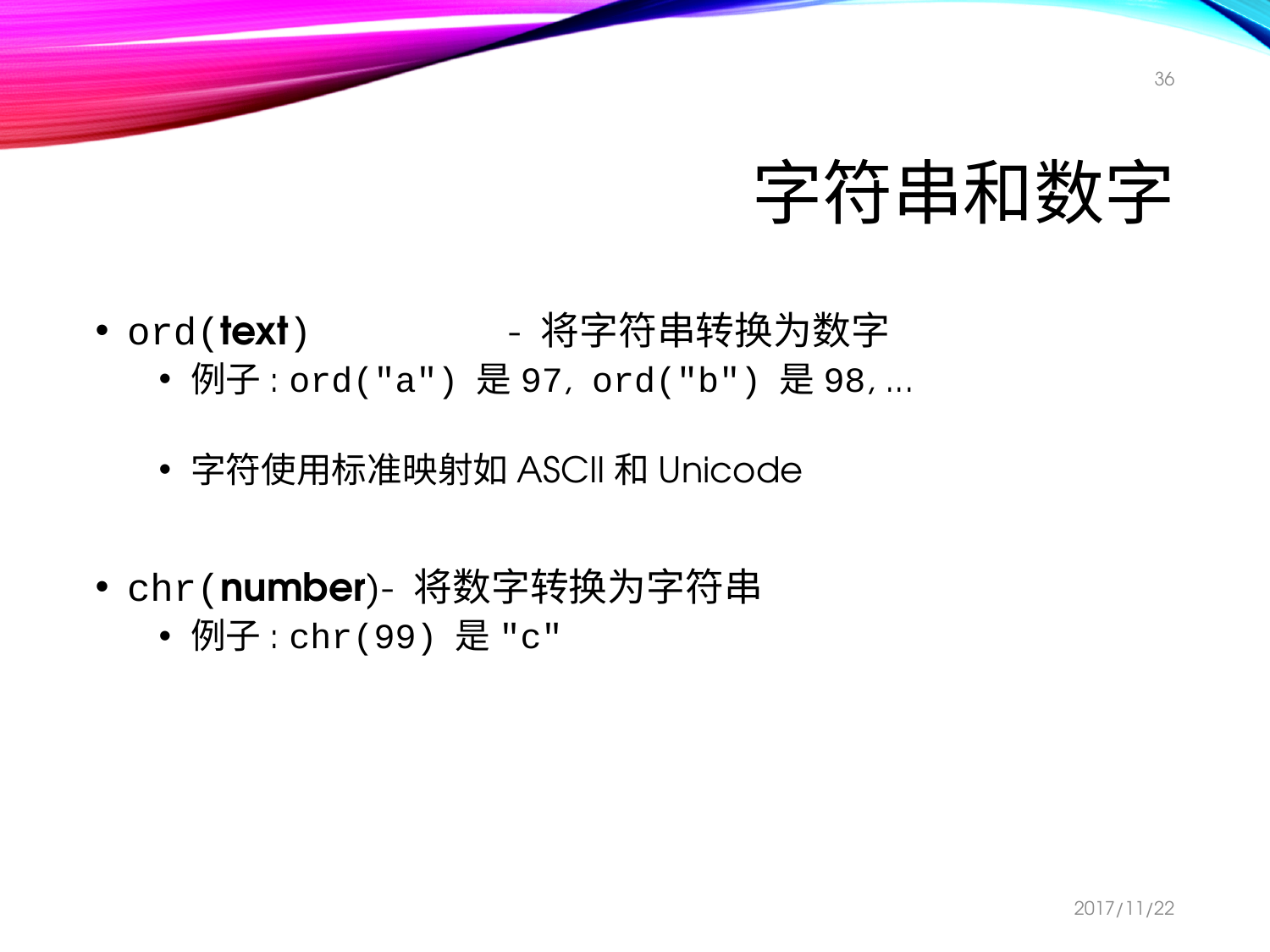

36
# 字符串和数字
ord(text)		- 将字符串转换为数字
例子: ord("a") 是97,  ord("b") 是98, ...

字符使用标准映射如ASCII和Unicode

chr(number)	- 将数字转换为字符串
例子: chr(99) 是"c"

2017/11/22